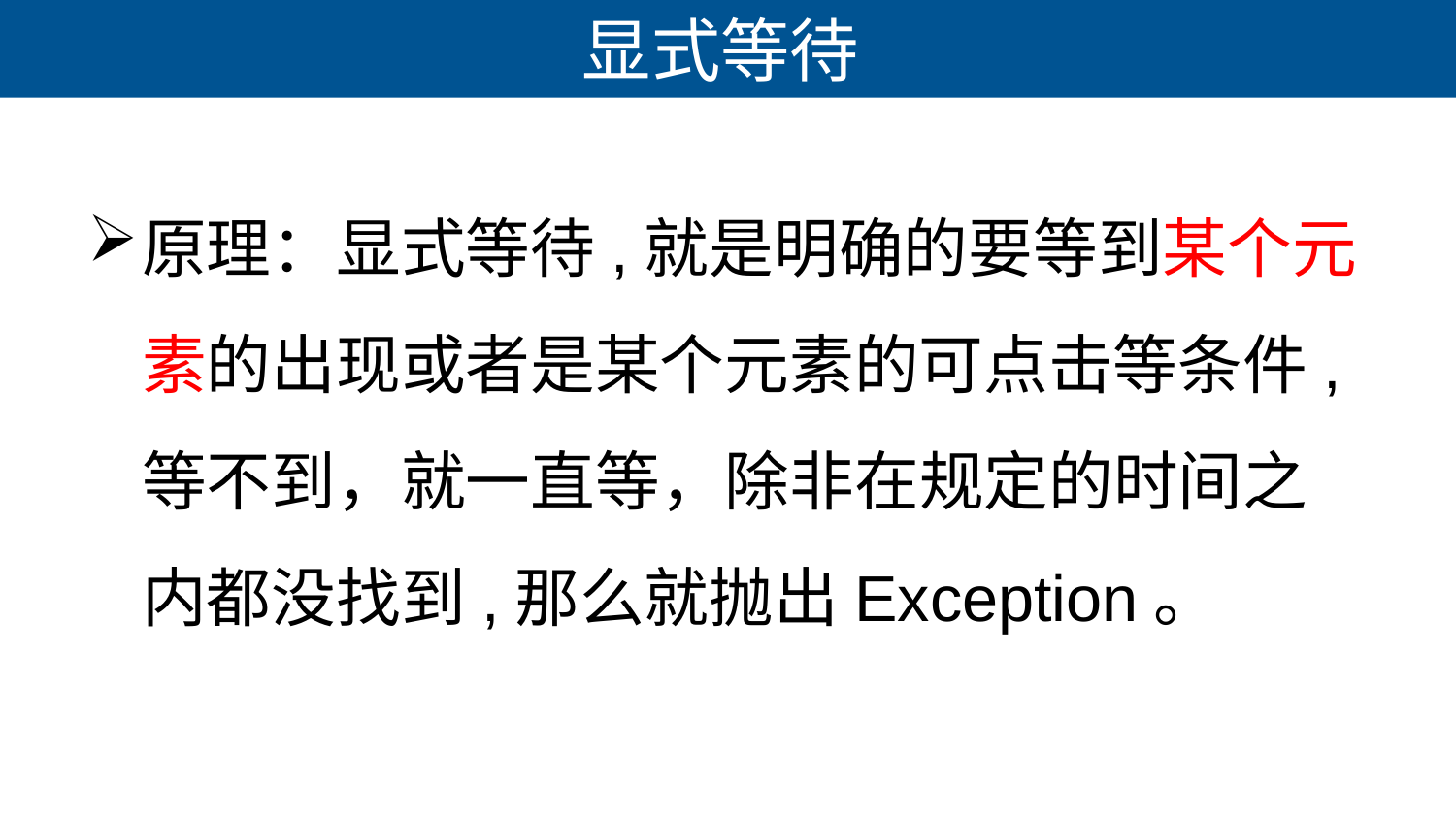

# 显式等待
原理：显式等待,就是明确的要等到某个元素的出现或者是某个元素的可点击等条件,等不到，就一直等，除非在规定的时间之内都没找到,那么就抛出Exception。